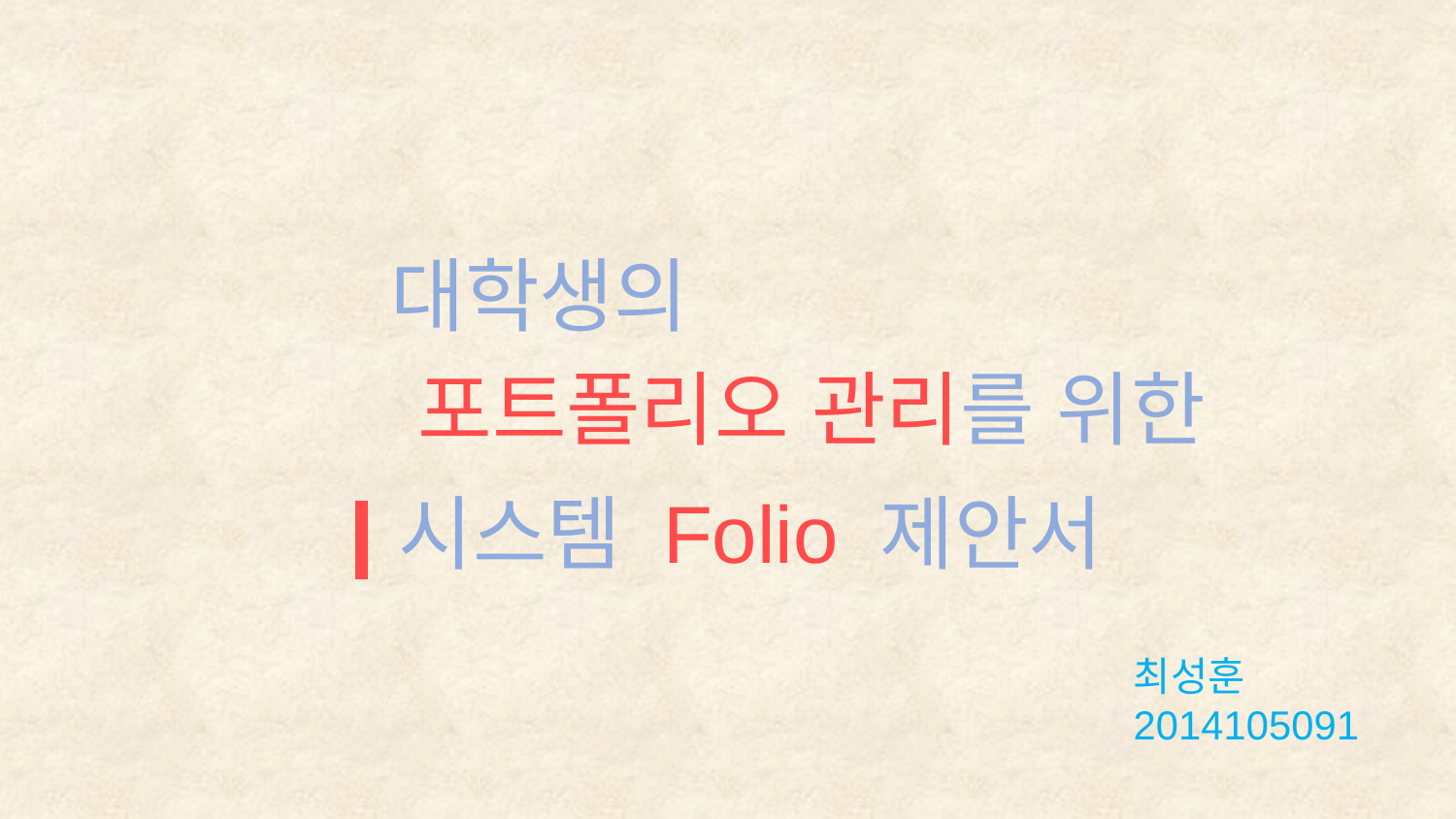

대학생의
포트폴리오 관리를 위한
시스템 Folio 제안서
최성훈 2014105091